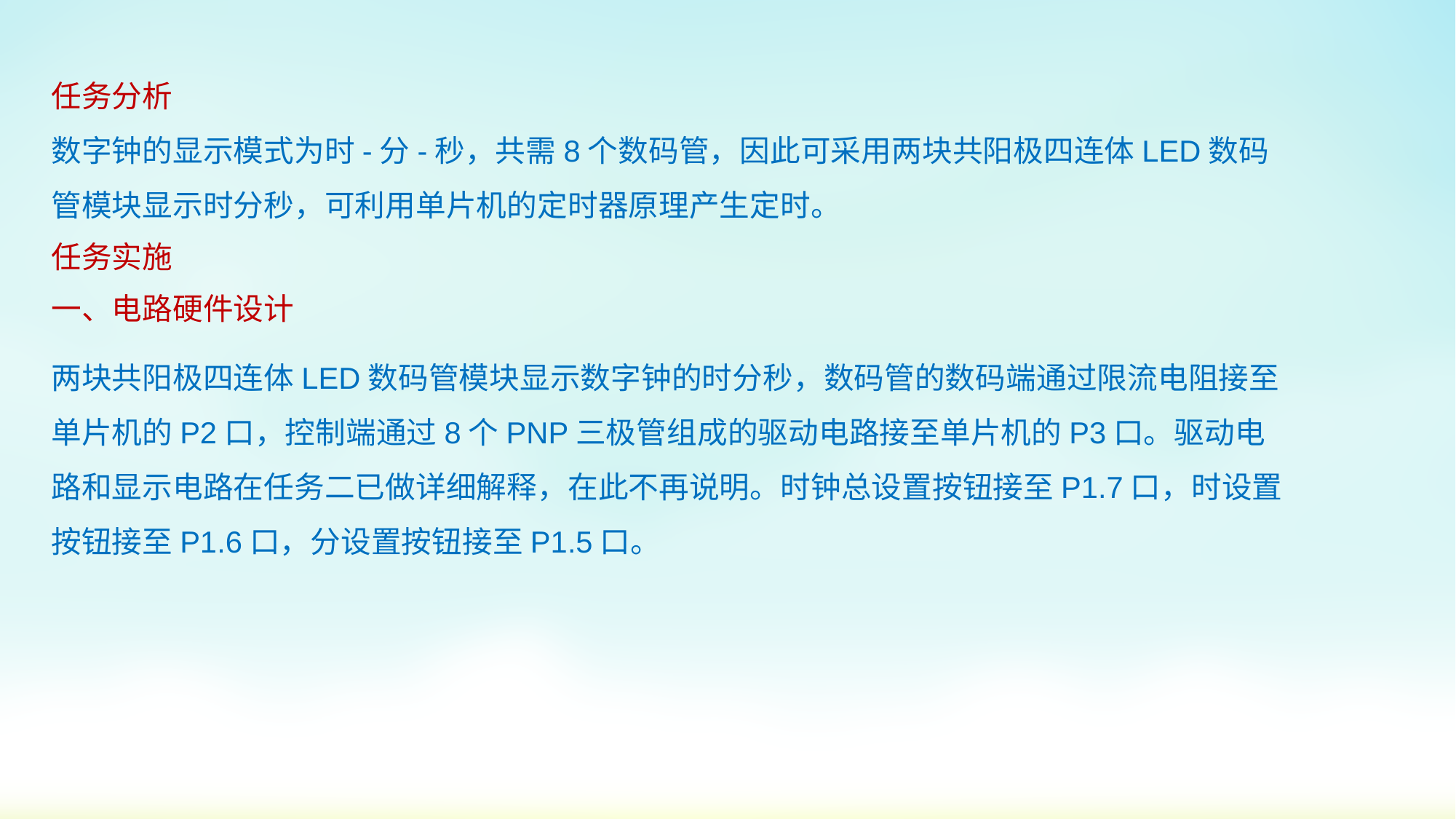

任务分析
数字钟的显示模式为时-分-秒，共需8个数码管，因此可采用两块共阳极四连体LED数码管模块显示时分秒，可利用单片机的定时器原理产生定时。
任务实施
一、电路硬件设计
两块共阳极四连体LED数码管模块显示数字钟的时分秒，数码管的数码端通过限流电阻接至单片机的P2口，控制端通过8个PNP三极管组成的驱动电路接至单片机的P3口。驱动电路和显示电路在任务二已做详细解释，在此不再说明。时钟总设置按钮接至P1.7口，时设置按钮接至P1.6口，分设置按钮接至P1.5口。